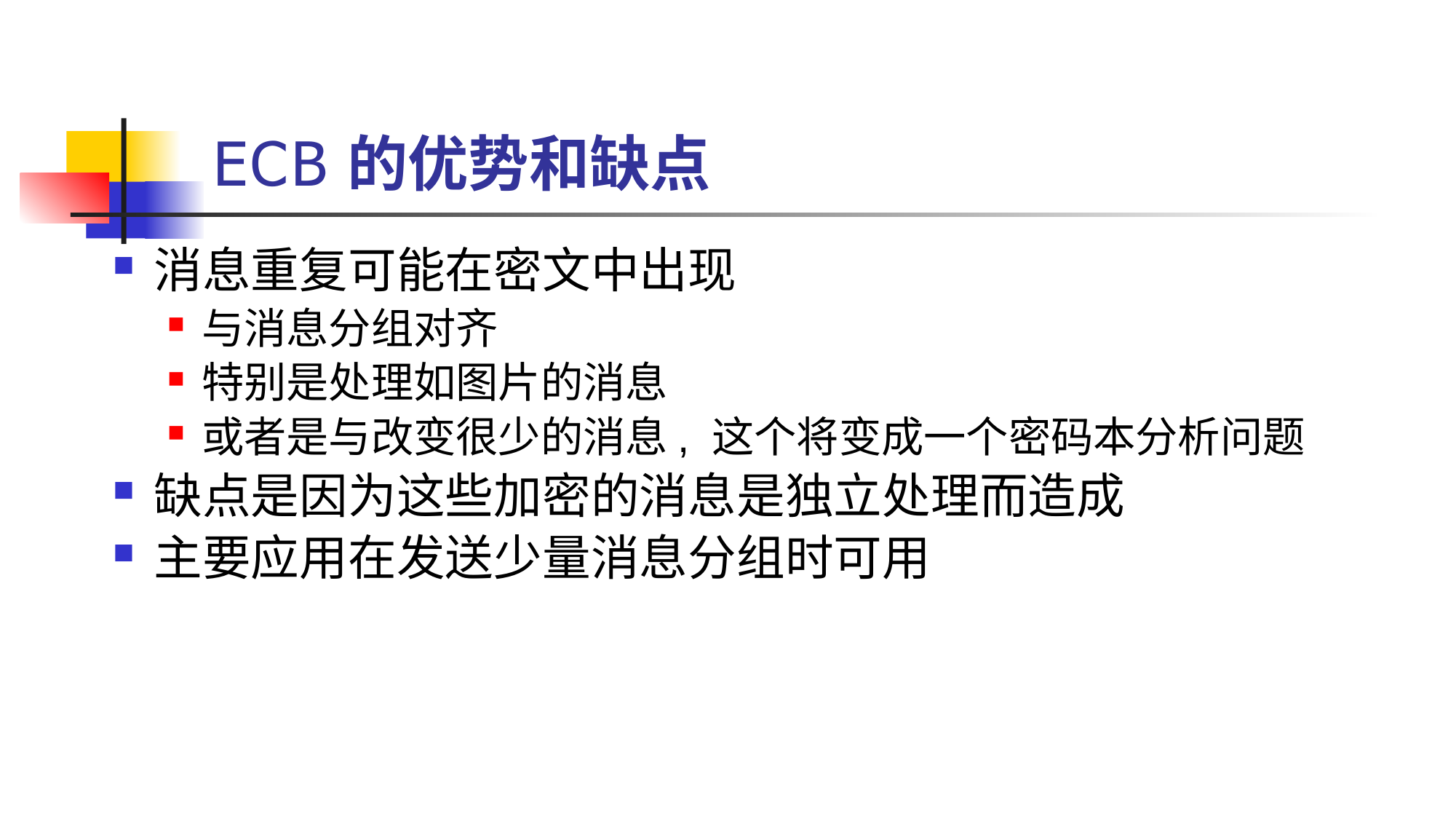

# ECB的优势和缺点
消息重复可能在密文中出现
与消息分组对齐
特别是处理如图片的消息
或者是与改变很少的消息, 这个将变成一个密码本分析问题
缺点是因为这些加密的消息是独立处理而造成
主要应用在发送少量消息分组时可用